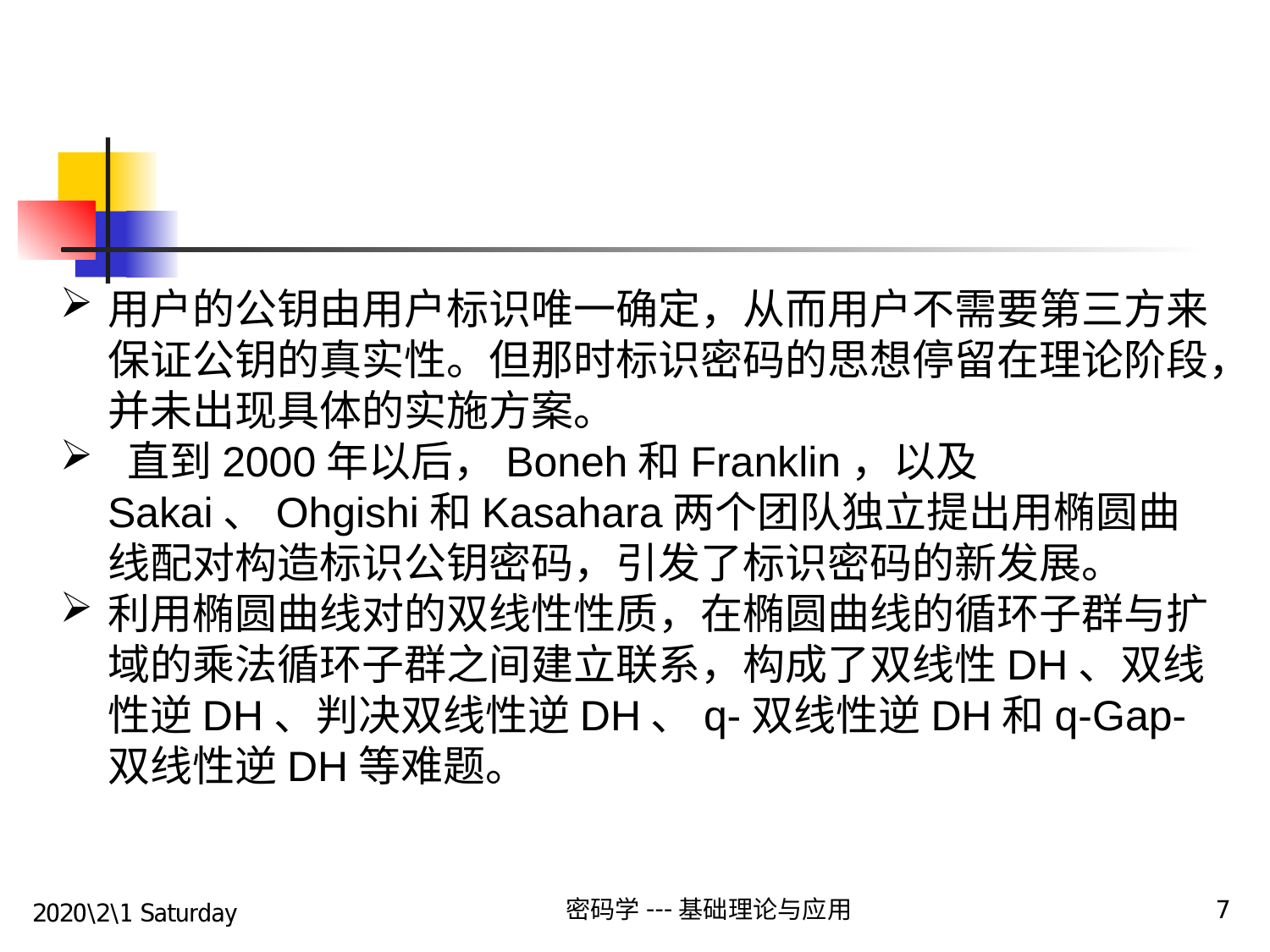

用户的公钥由用户标识唯一确定，从而用户不需要第三方来保证公钥的真实性。但那时标识密码的思想停留在理论阶段，并未出现具体的实施方案。
 直到2000年以后，Boneh和Franklin，以及Sakai、Ohgishi和Kasahara两个团队独立提出用椭圆曲线配对构造标识公钥密码，引发了标识密码的新发展。
利用椭圆曲线对的双线性性质，在椭圆曲线的循环子群与扩域的乘法循环子群之间建立联系，构成了双线性DH、双线性逆DH、判决双线性逆DH、q-双线性逆DH和q-Gap-双线性逆DH等难题。
密码学---基础理论与应用
7
2020\2\1 Saturday